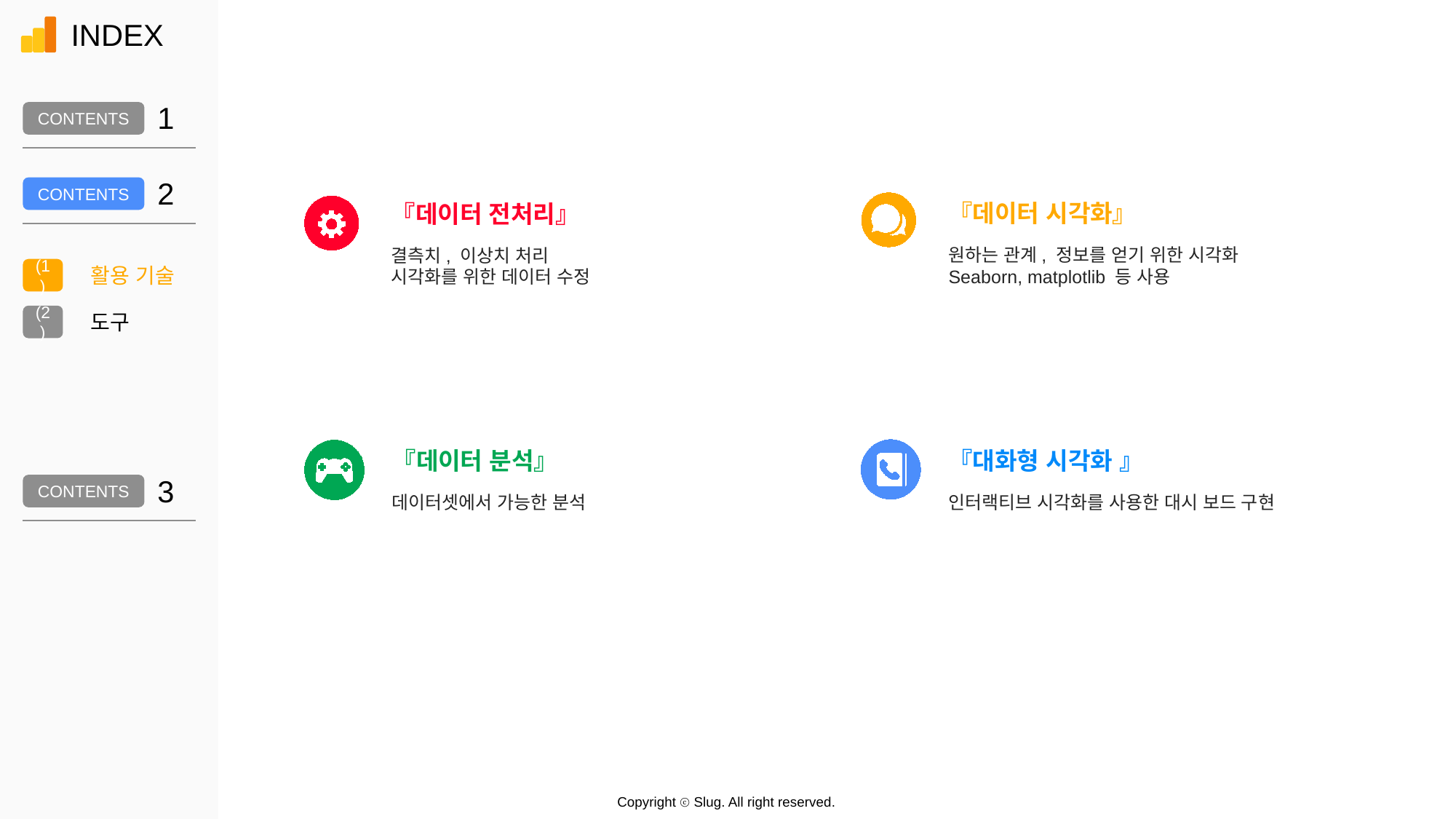

INDEX

1
CONTENTS
2
CONTENTS

『데이터 시각화』
『데이터 전처리』

원하는 관계, 정보를 얻기 위한 시각화
Seaborn, matplotlib 등 사용
결측치, 이상치 처리
시각화를 위한 데이터 수정
활용 기술
(1)
도구
(2)

『데이터 분석』
『대화형 시각화 』
3
CONTENTS
데이터셋에서 가능한 분석
인터랙티브 시각화를 사용한 대시 보드 구현
Copyright ⓒ Slug. All right reserved.